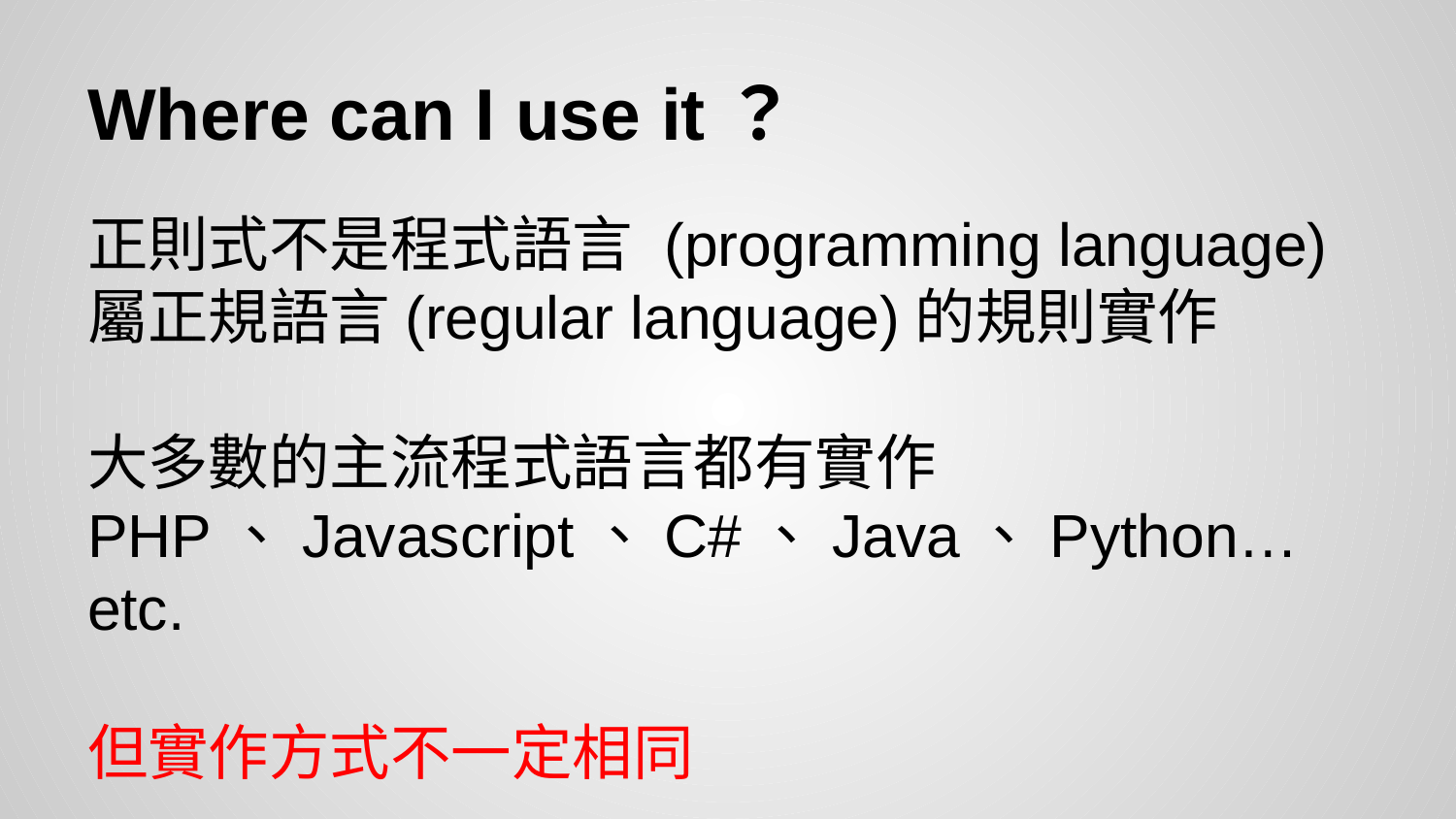

# Where can I use it？
正則式不是程式語言 (programming language) 屬正規語言(regular language)的規則實作

大多數的主流程式語言都有實作                      PHP、Javascript、C#、Java、Python… etc.

但實作方式不一定相同